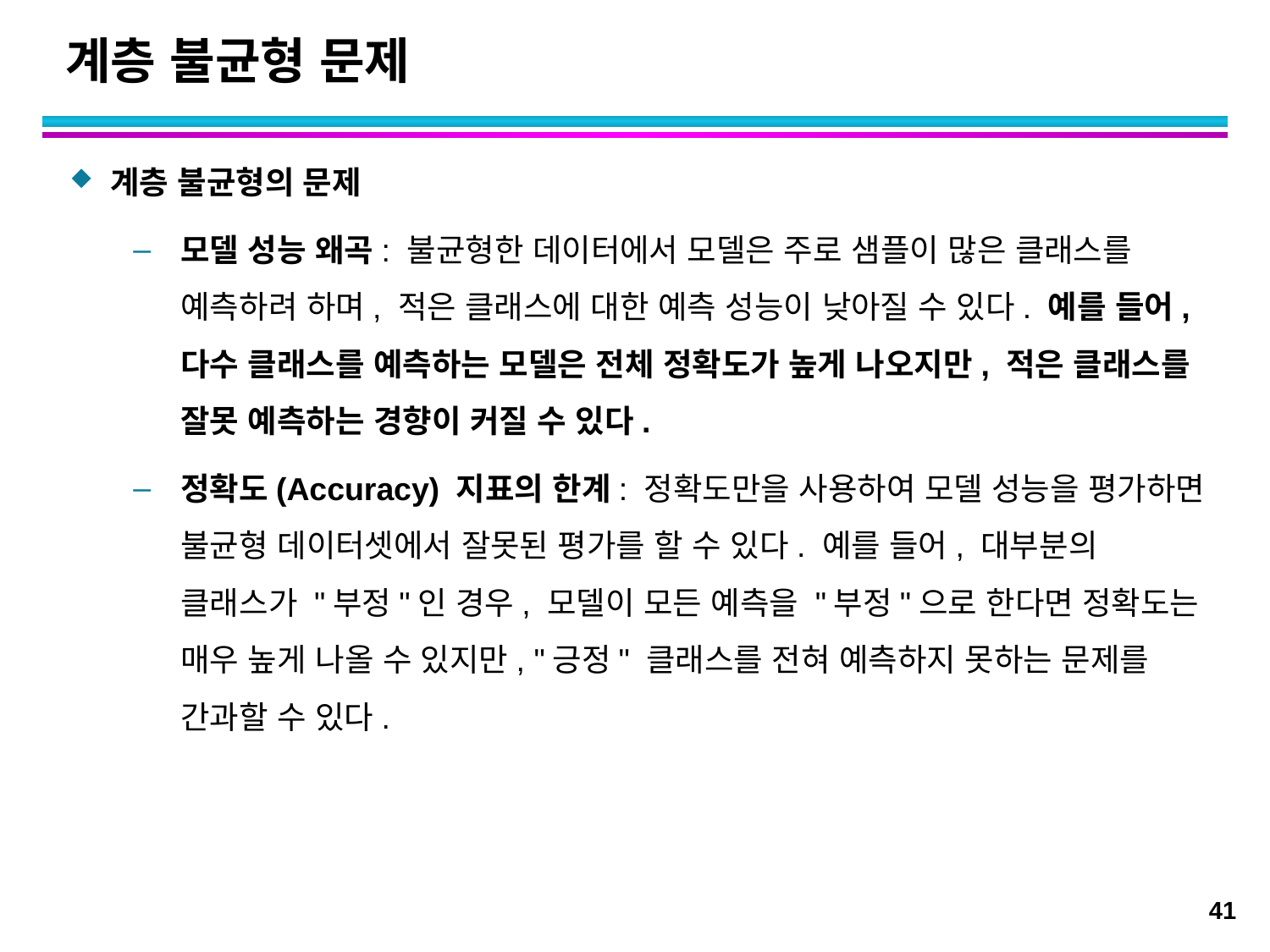

# 계층 불균형 문제
계층 불균형의 문제
모델 성능 왜곡: 불균형한 데이터에서 모델은 주로 샘플이 많은 클래스를 예측하려 하며, 적은 클래스에 대한 예측 성능이 낮아질 수 있다. 예를 들어, 다수 클래스를 예측하는 모델은 전체 정확도가 높게 나오지만, 적은 클래스를 잘못 예측하는 경향이 커질 수 있다.
정확도(Accuracy) 지표의 한계: 정확도만을 사용하여 모델 성능을 평가하면 불균형 데이터셋에서 잘못된 평가를 할 수 있다. 예를 들어, 대부분의 클래스가 "부정"인 경우, 모델이 모든 예측을 "부정"으로 한다면 정확도는 매우 높게 나올 수 있지만, "긍정" 클래스를 전혀 예측하지 못하는 문제를 간과할 수 있다.